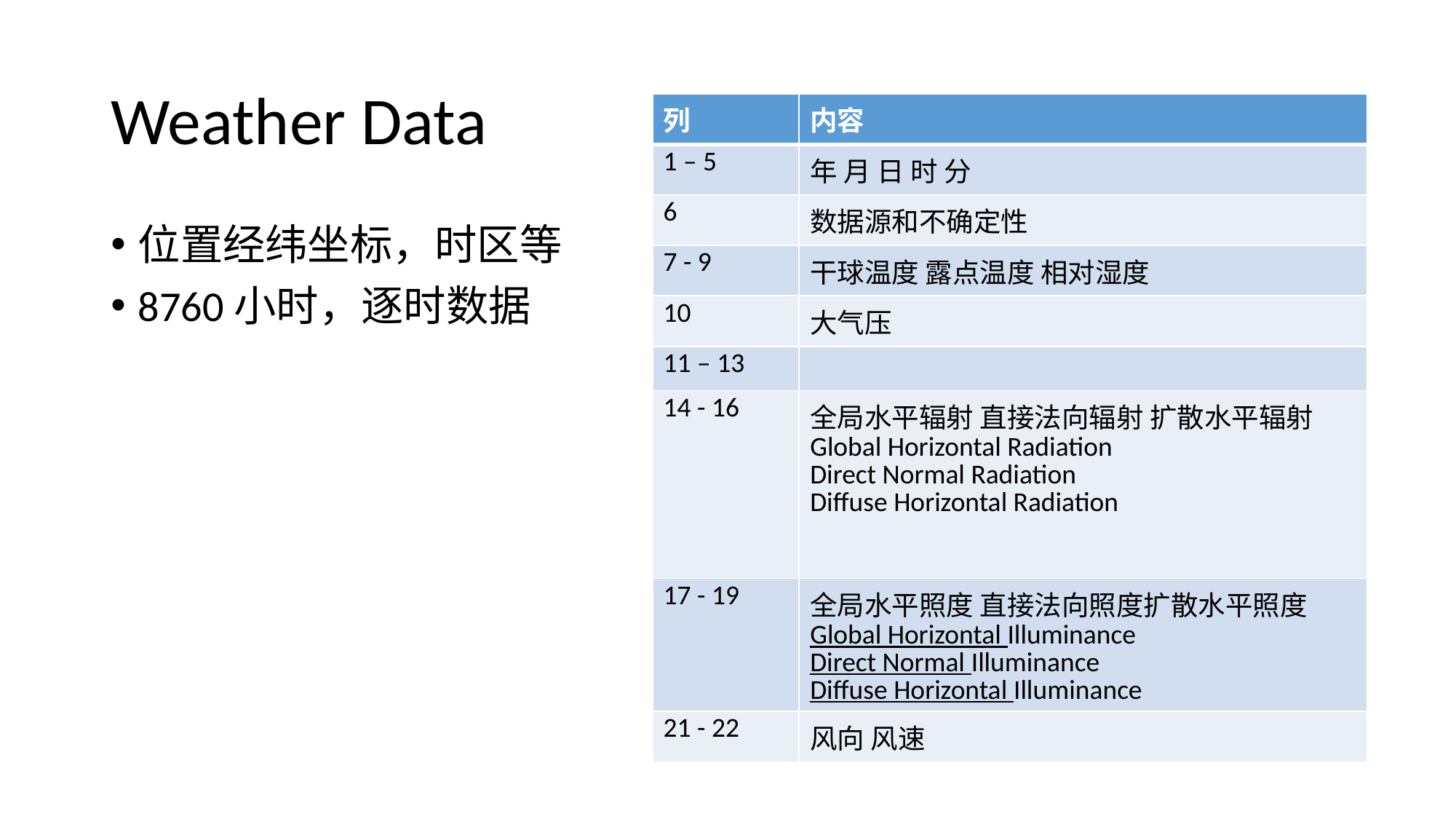

# Weather Data
| 列 | 内容 |
| --- | --- |
| 1 – 5 | 年 月 日 时 分 |
| 6 | 数据源和不确定性 |
| 7 - 9 | 干球温度 露点温度 相对湿度 |
| 10 | 大气压 |
| 11 – 13 |  |
| 14 - 16 | 全局水平辐射 直接法向辐射 扩散水平辐射 Global Horizontal Radiation Direct Normal Radiation Diffuse Horizontal Radiation |
| 17 - 19 | 全局水平照度 直接法向照度扩散水平照度Global Horizontal Illuminance Direct Normal Illuminance Diffuse Horizontal Illuminance |
| 21 - 22 | 风向 风速 |
位置经纬坐标，时区等
8760小时，逐时数据